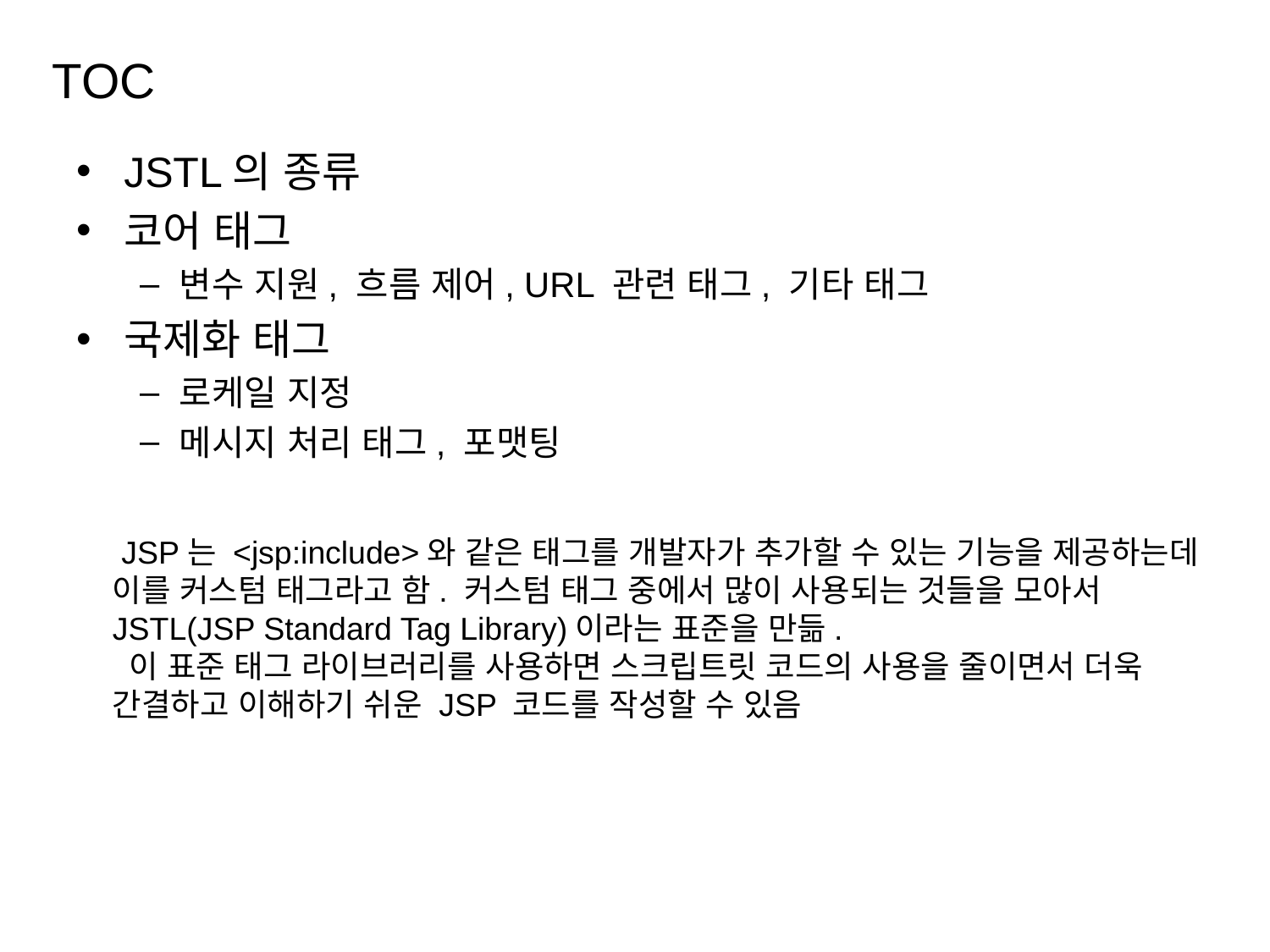

# TOC
JSTL의 종류
코어 태그
변수 지원, 흐름 제어, URL 관련 태그, 기타 태그
국제화 태그
로케일 지정
메시지 처리 태그, 포맷팅

 JSP는 <jsp:include>와 같은 태그를 개발자가 추가할 수 있는 기능을 제공하는데
이를 커스텀 태그라고 함. 커스텀 태그 중에서 많이 사용되는 것들을 모아서
JSTL(JSP Standard Tag Library)이라는 표준을 만듦.
 이 표준 태그 라이브러리를 사용하면 스크립트릿 코드의 사용을 줄이면서 더욱
간결하고 이해하기 쉬운 JSP 코드를 작성할 수 있음